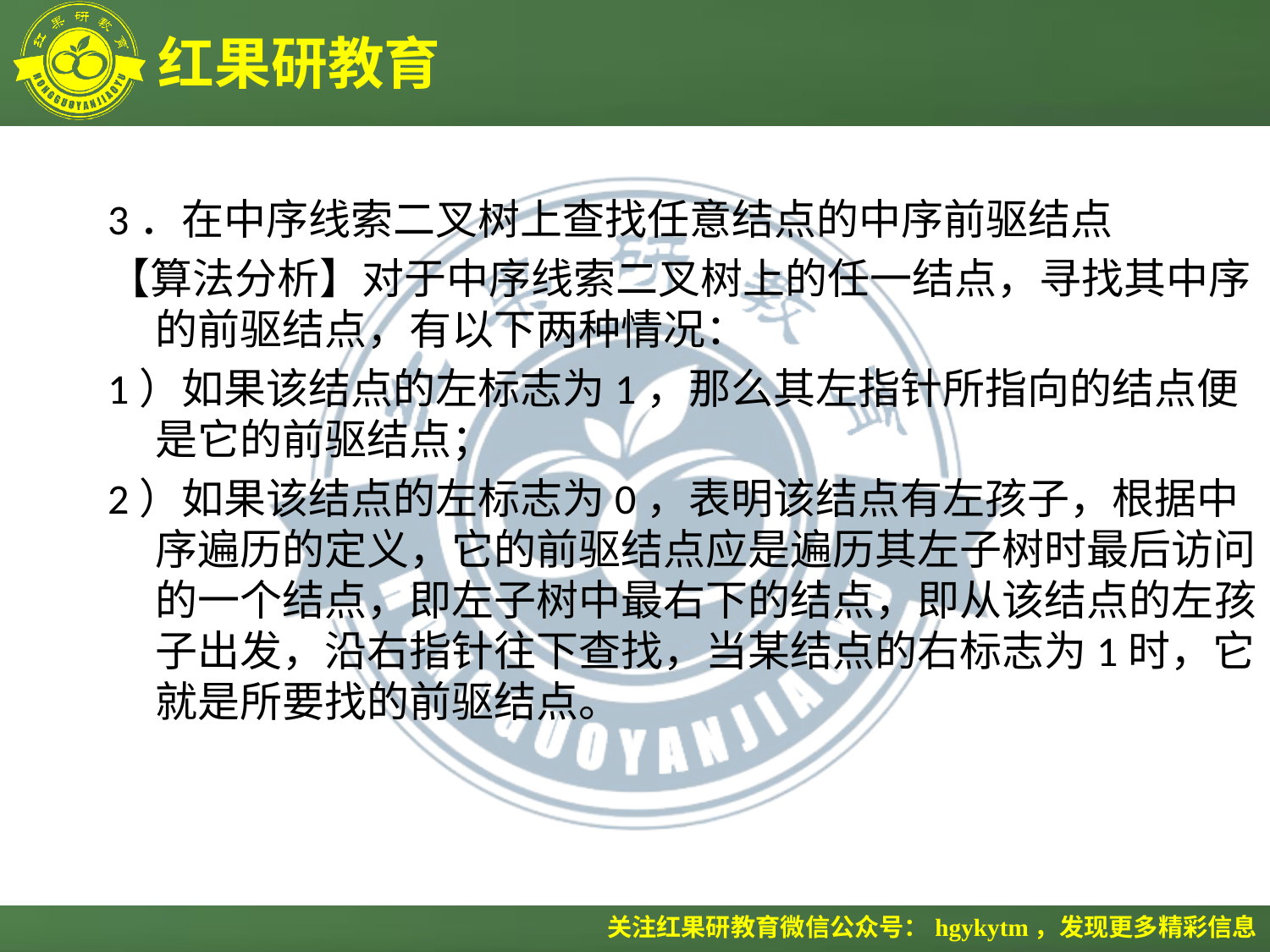

3．在中序线索二叉树上查找任意结点的中序前驱结点
【算法分析】对于中序线索二叉树上的任一结点，寻找其中序的前驱结点，有以下两种情况：
1）如果该结点的左标志为1，那么其左指针所指向的结点便是它的前驱结点；
2）如果该结点的左标志为0，表明该结点有左孩子，根据中序遍历的定义，它的前驱结点应是遍历其左子树时最后访问的一个结点，即左子树中最右下的结点，即从该结点的左孩子出发，沿右指针往下查找，当某结点的右标志为1时，它就是所要找的前驱结点。